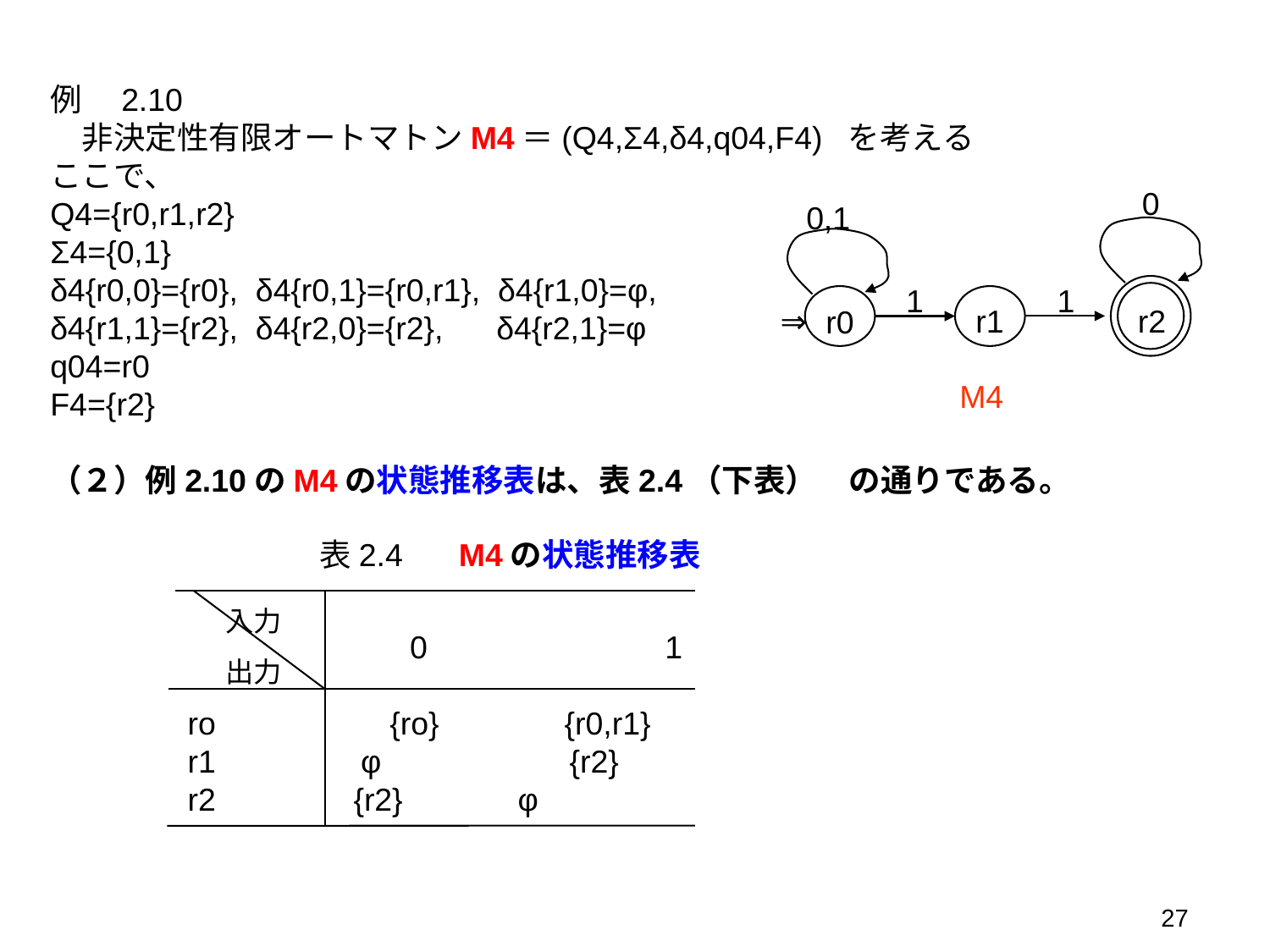

例　2.10
　非決定性有限オートマトンM4＝(Q4,Σ4,δ4,q04,F4)  を考える
ここで、
Q4={r0,r1,r2}
Σ4={0,1}
δ4{r0,0}={r0},  δ4{r0,1}={r0,r1},  δ4{r1,0}=φ,
δ4{r1,1}={r2},  δ4{r2,0}={r2},      δ4{r2,1}=φ
q04=r0
F4={r2}

（２）例2.10のM4の状態推移表は、表2.4（下表）　の通りである。
0
0,1

1
1

⇒
r1
r2
r0
M4
表2.4 　M4の状態推移表
入力
出力
　　　　　　　　0　　　　　　　1

　ro　　　　　{ro}        　 {r0,r1}
　r1     　　   φ　　　　 　 {r2}
　r2     　　  {r2}             φ
27